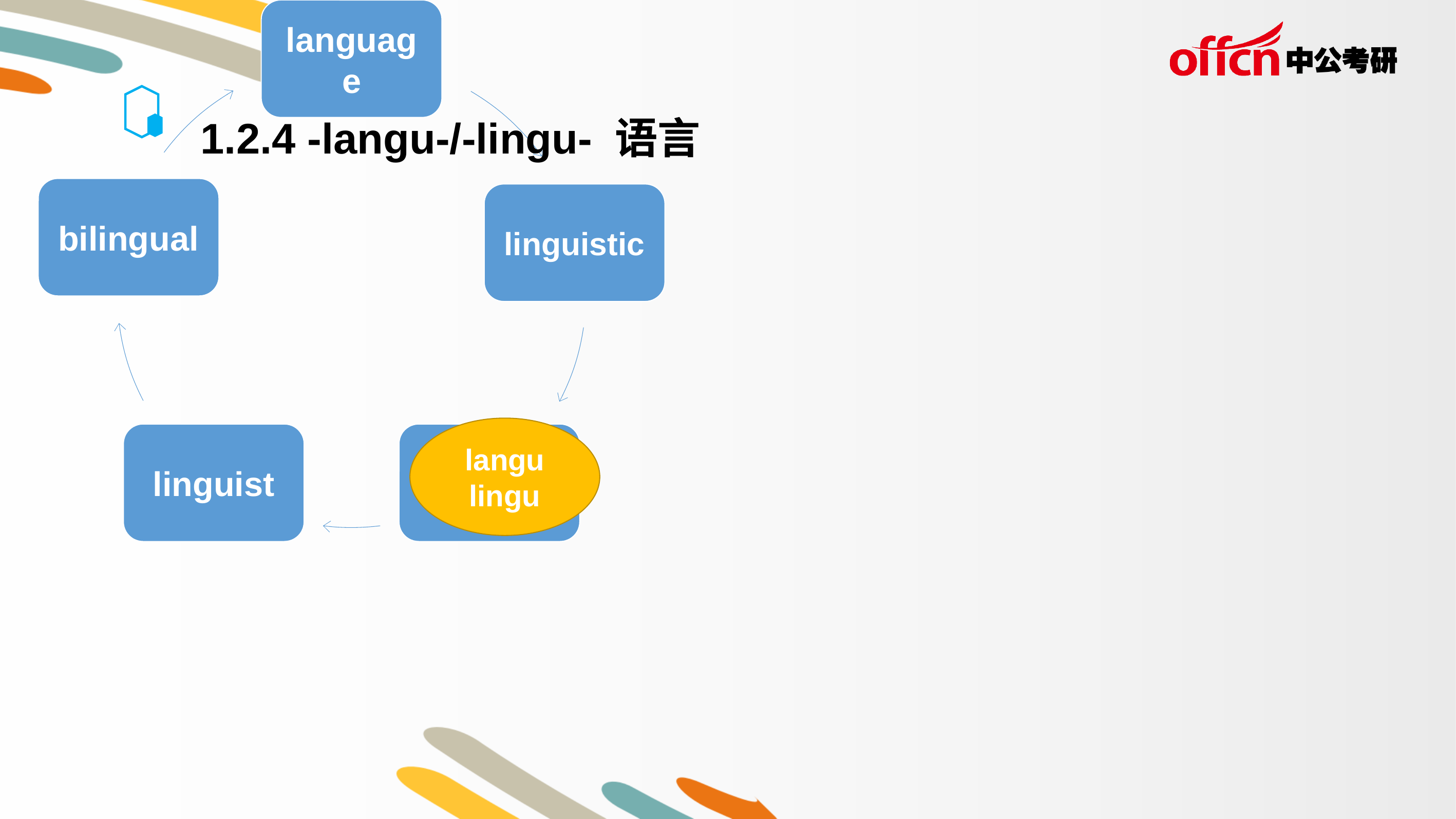

1.2.4 -langu-/-lingu- 语言
language
linguistic
linguistics
linguist
bilingual
langu
lingu